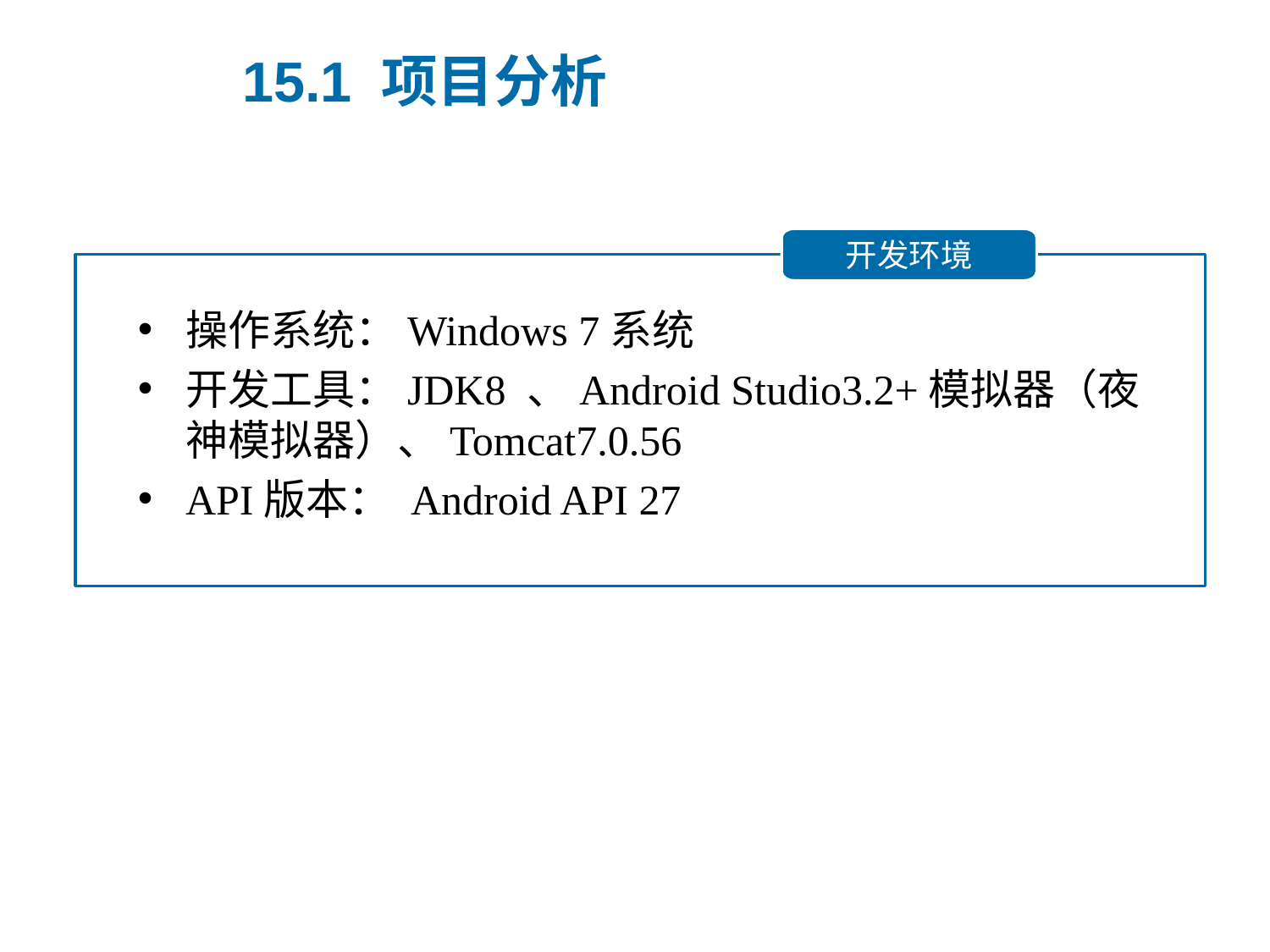

15.1 项目分析
开发环境

操作系统：Windows 7系统
开发工具：JDK8 、Android Studio3.2+模拟器（夜神模拟器）、Tomcat7.0.56
API版本： Android API 27